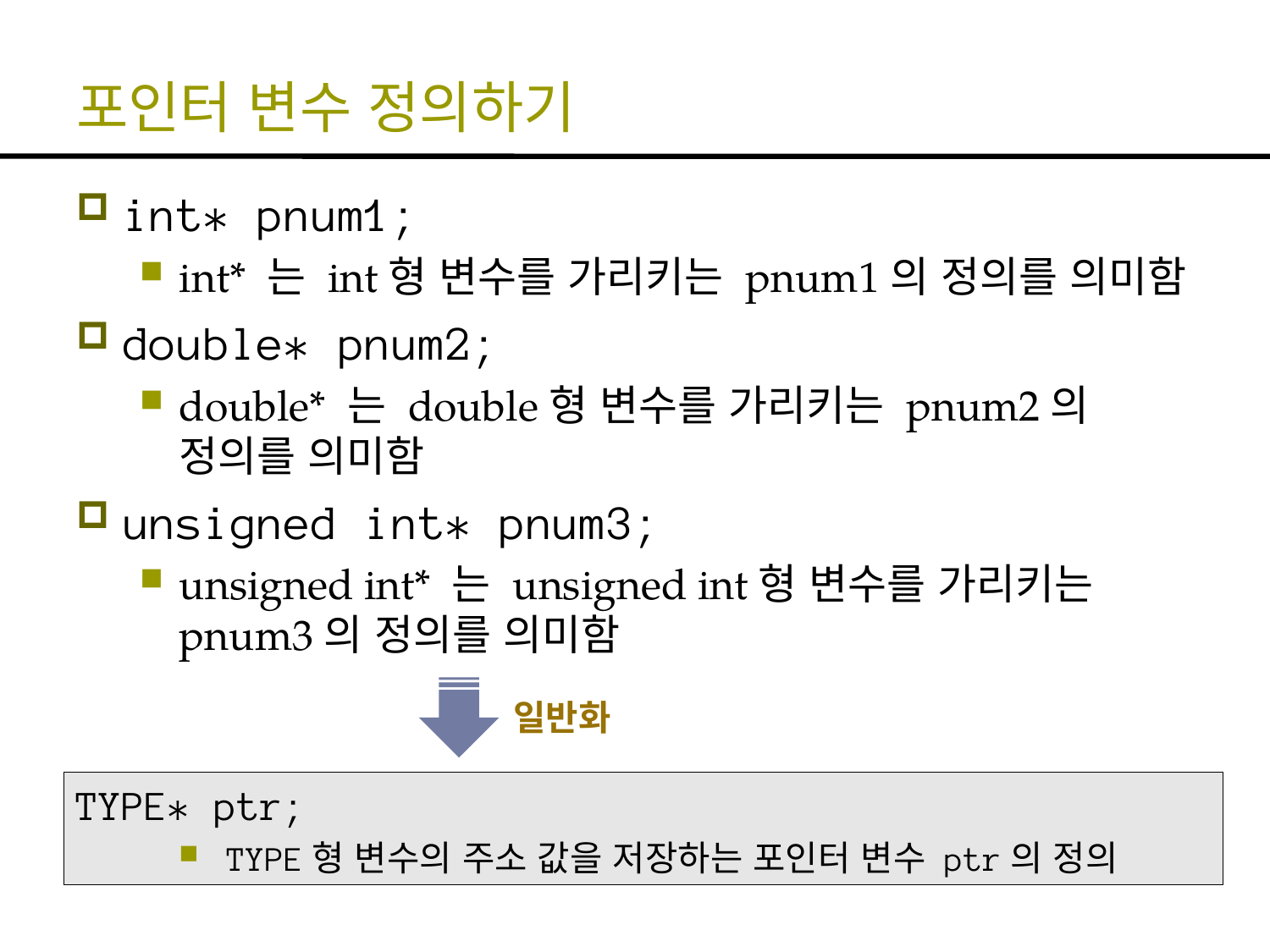

# 포인터 변수 정의하기
int* pnum1;
int* 는 int형 변수를 가리키는 pnum1의 정의를 의미함
double* pnum2;
double* 는 double형 변수를 가리키는 pnum2의 정의를 의미함
unsigned int* pnum3;
unsigned int* 는 unsigned int형 변수를 가리키는 pnum3의 정의를 의미함
일반화

TYPE* ptr;
TYPE형 변수의 주소 값을 저장하는 포인터 변수 ptr의 정의